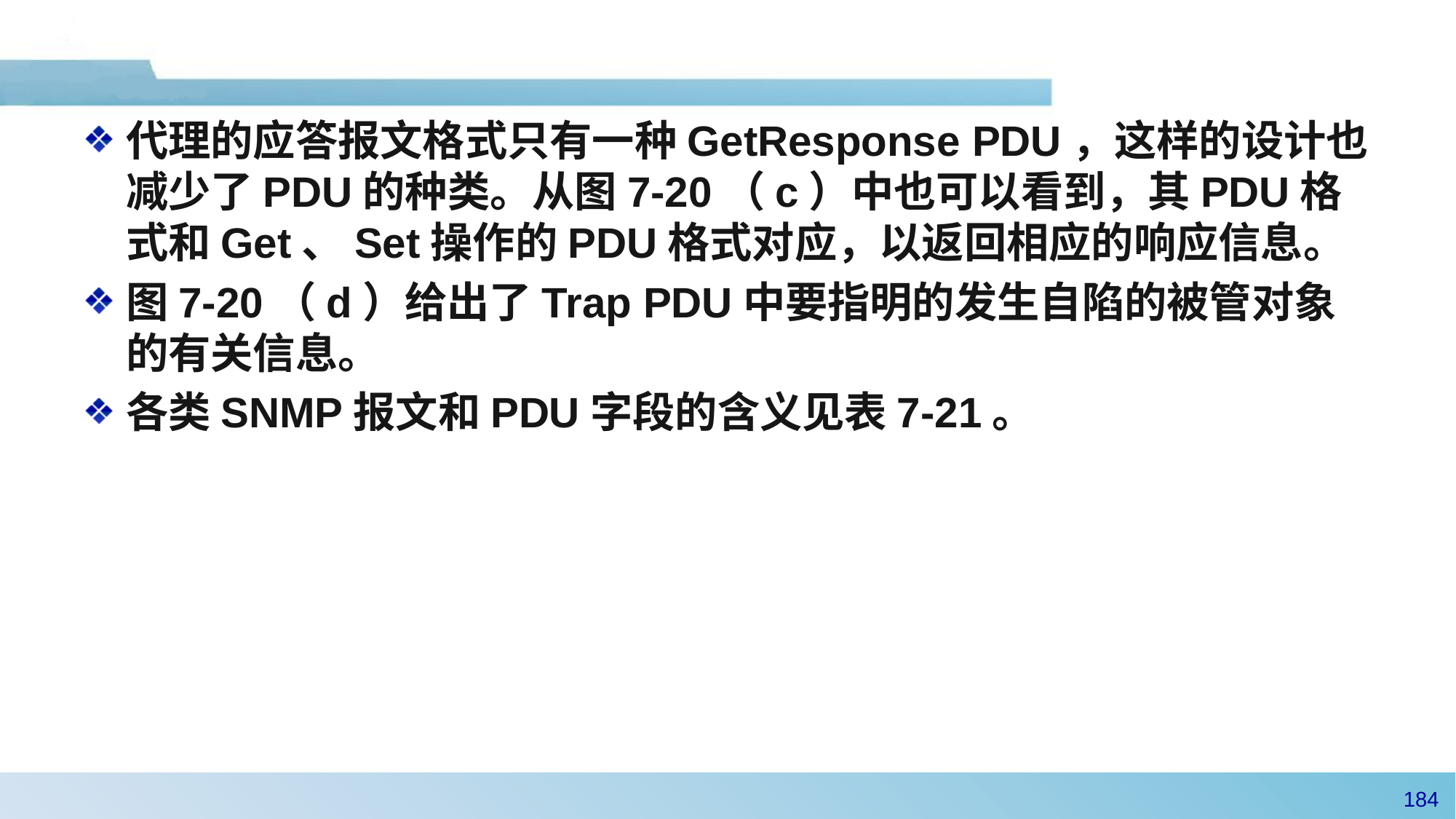

#
代理的应答报文格式只有一种GetResponse PDU，这样的设计也减少了PDU的种类。从图7-20（c）中也可以看到，其PDU格式和Get、Set操作的PDU格式对应，以返回相应的响应信息。
图7-20（d）给出了Trap PDU中要指明的发生自陷的被管对象的有关信息。
各类SNMP报文和PDU字段的含义见表7-21。
184